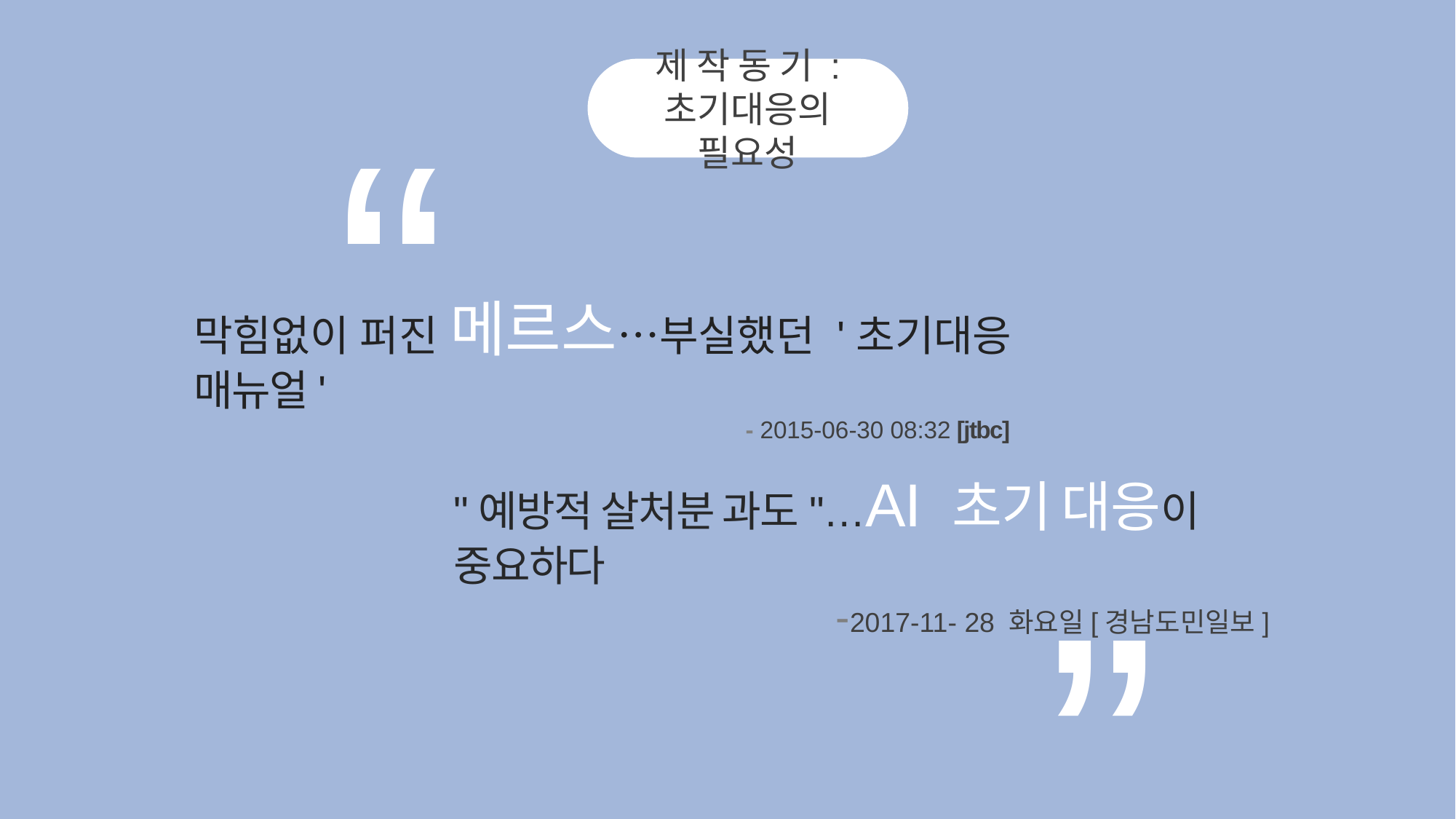

“
제 작 동 기 : 초기대응의 필요성

막힘없이 퍼진 메르스…부실했던 '초기대응 매뉴얼'
- 2015-06-30 08:32 [jtbc]
“
"예방적 살처분 과도"…AI 초기 대응이 중요하다
-2017-11- 28 화요일[경남도민일보]